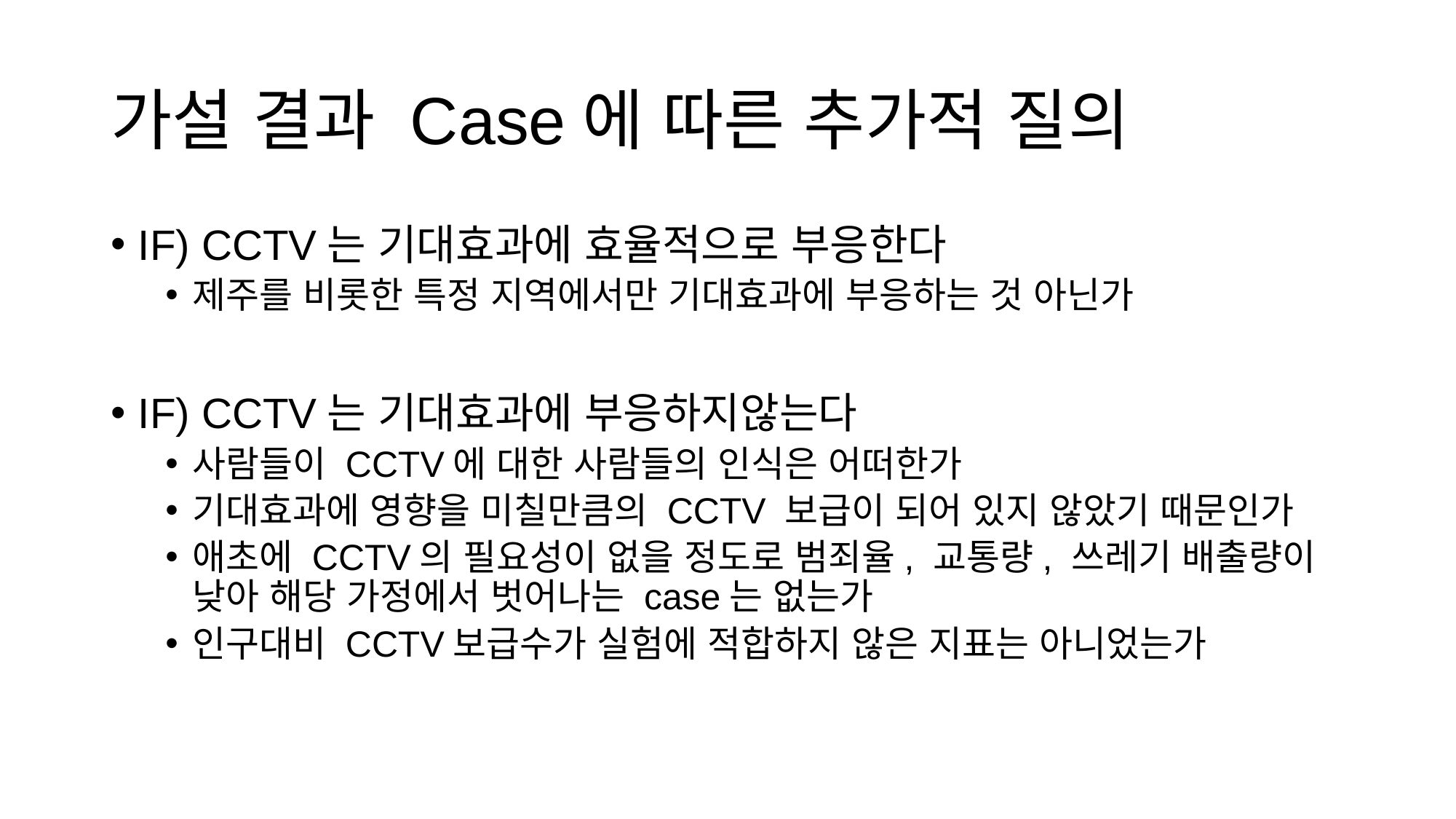

# 가설 결과 Case에 따른 추가적 질의
IF) CCTV는 기대효과에 효율적으로 부응한다
제주를 비롯한 특정 지역에서만 기대효과에 부응하는 것 아닌가

IF) CCTV는 기대효과에 부응하지않는다
사람들이 CCTV에 대한 사람들의 인식은 어떠한가
기대효과에 영향을 미칠만큼의 CCTV 보급이 되어 있지 않았기 때문인가
애초에 CCTV의 필요성이 없을 정도로 범죄율, 교통량, 쓰레기 배출량이 낮아 해당 가정에서 벗어나는 case는 없는가
인구대비 CCTV보급수가 실험에 적합하지 않은 지표는 아니었는가